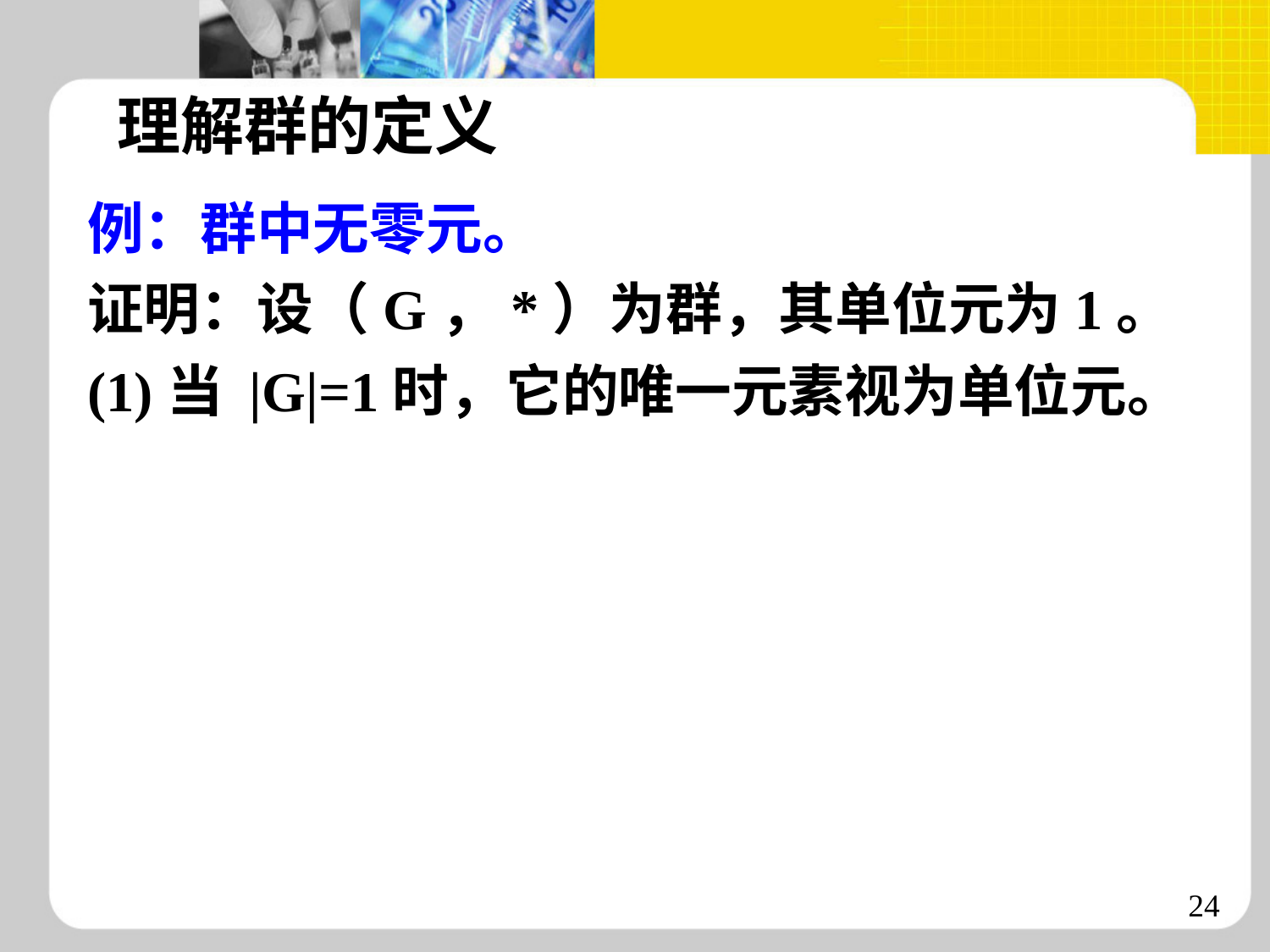

理解群的定义
例：群中无零元。
证明：设（G，*）为群，其单位元为1。
(1)当 |G|=1时，它的唯一元素视为单位元。
24